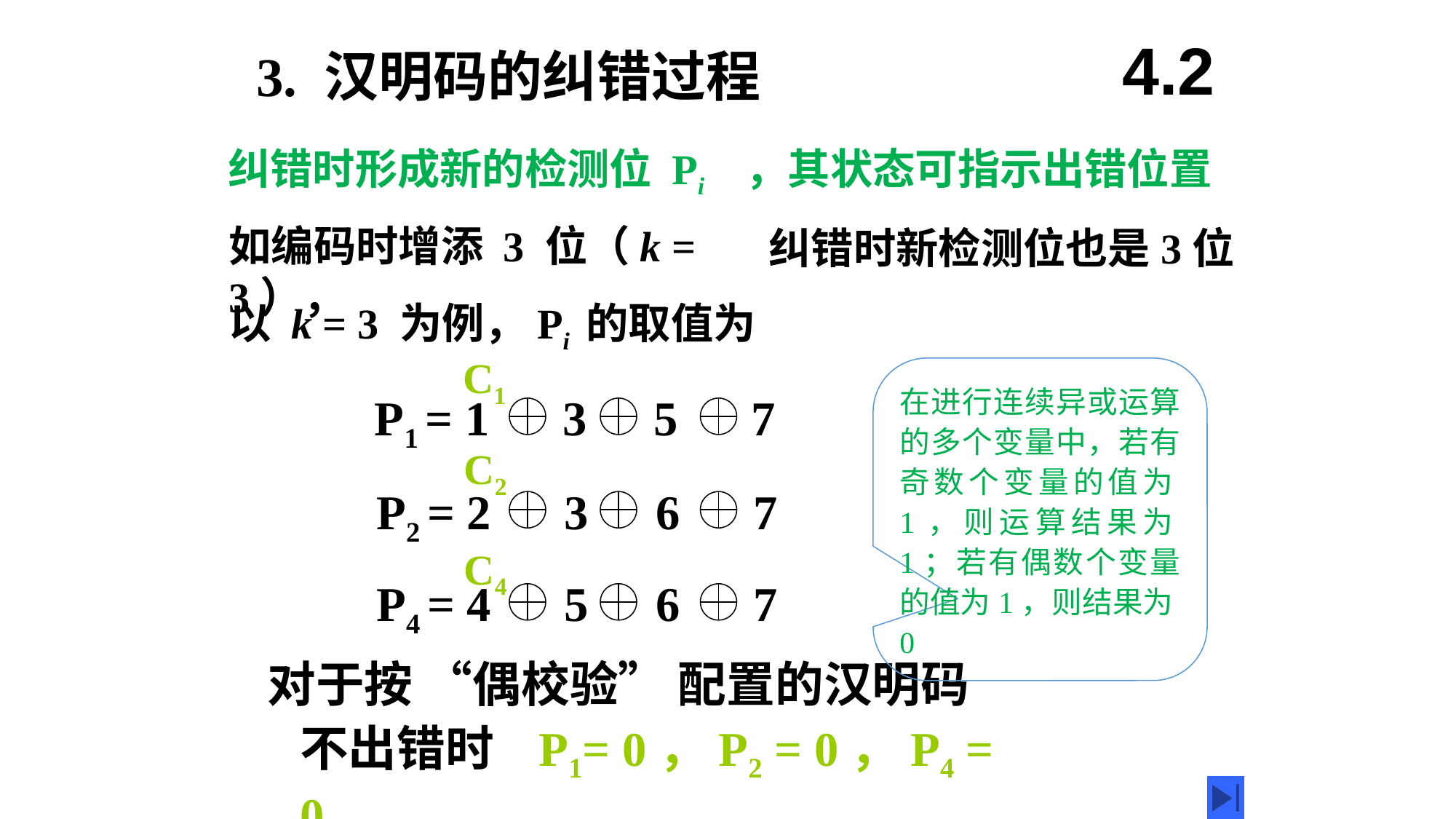

4.2
3. 汉明码的纠错过程
纠错时形成新的检测位 Pi     ，其状态可指示出错位置

如编码时增添 3 位（k = 3），
纠错时新检测位也是3位
以 k = 3 为例，Pi 的取值为
C1
在进行连续异或运算的多个变量中，若有奇数个变量的值为1，则运算结果为1；若有偶数个变量的值为1，则结果为0
P1 = 1      3      5      7

C2

P2 = 2      3      6      7

C4

P4 = 4      5      6      7

对于按 “偶校验” 配置的汉明码
不出错时   P1= 0，P2 = 0，P4 = 0